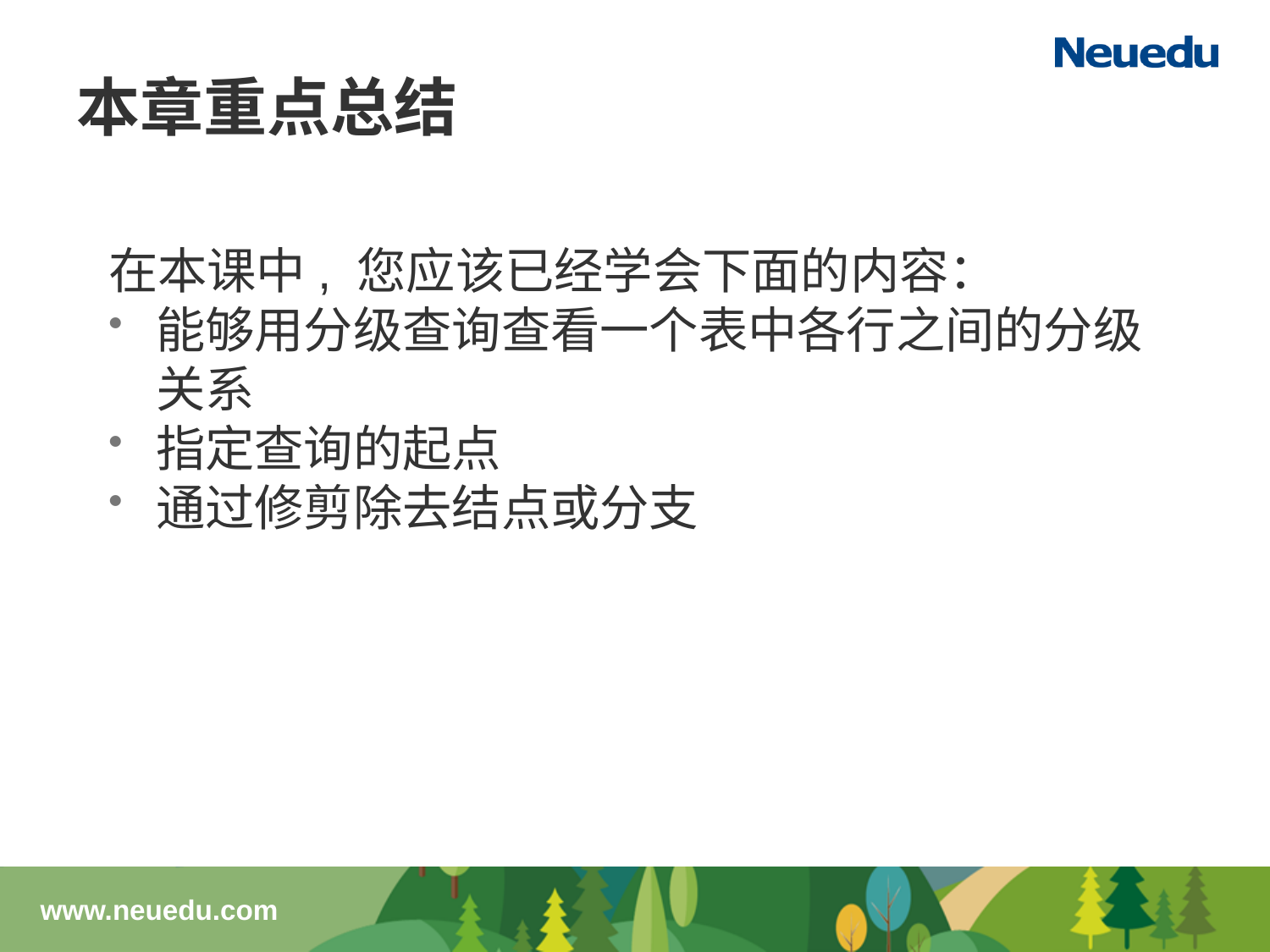

# 本章重点总结
在本课中, 您应该已经学会下面的内容：
能够用分级查询查看一个表中各行之间的分级关系
指定查询的起点
通过修剪除去结点或分支